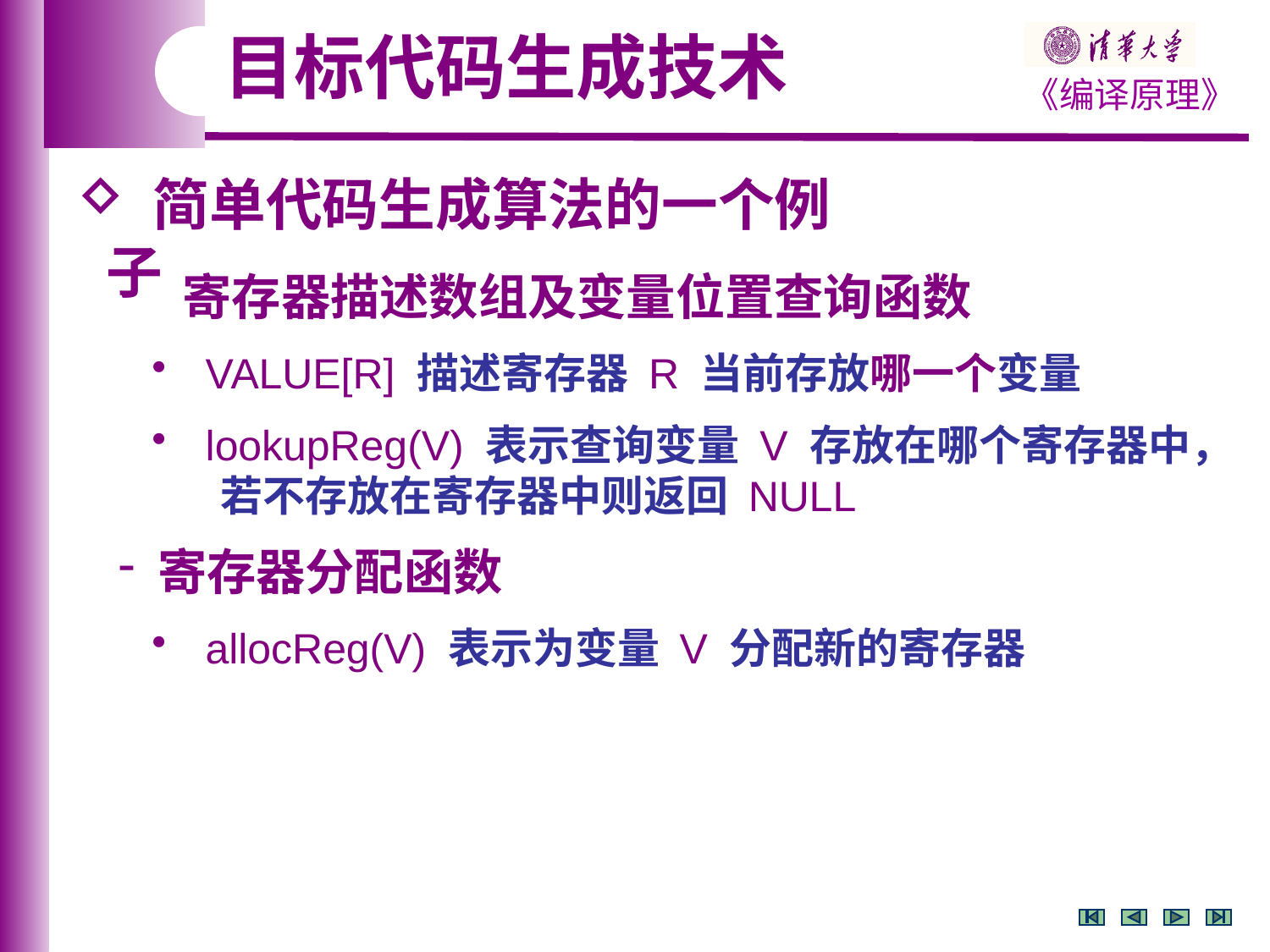

目标代码生成技术
 简单代码生成算法的一个例子
  寄存器描述数组及变量位置查询函数

  VALUE[R] 描述寄存器 R 当前存放哪一个变量

  lookupReg(V) 表示查询变量 V 存放在哪个寄存器中，
   若不存放在寄存器中则返回 NULL

 寄存器分配函数

  allocReg(V) 表示为变量 V 分配新的寄存器